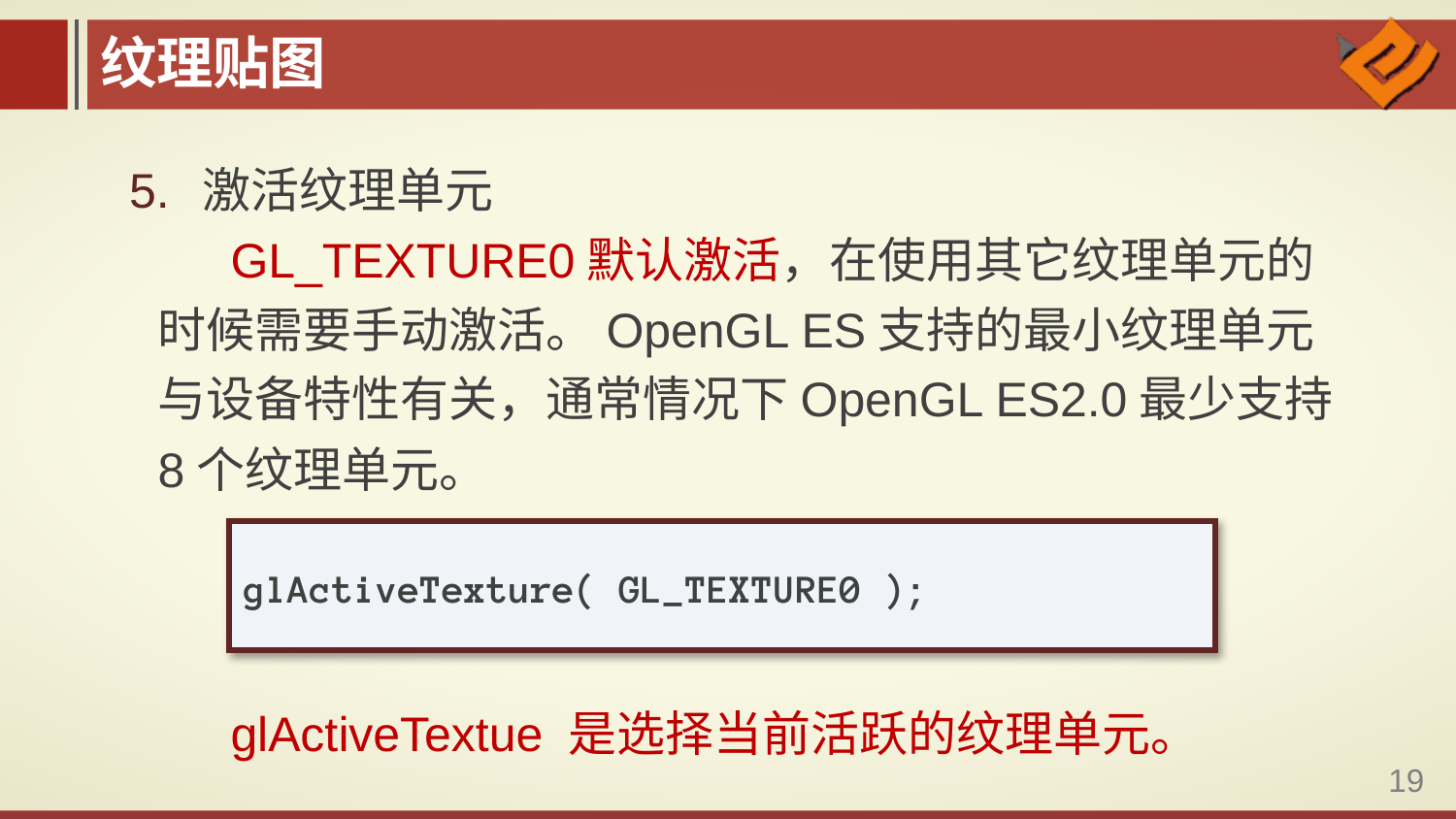

纹理贴图
激活纹理单元
GL_TEXTURE0默认激活，在使用其它纹理单元的时候需要手动激活。OpenGL ES支持的最小纹理单元与设备特性有关，通常情况下OpenGL ES2.0最少支持8个纹理单元。

| glActiveTexture( GL\_TEXTURE0 ); |
| --- |
glActiveTextue 是选择当前活跃的纹理单元。